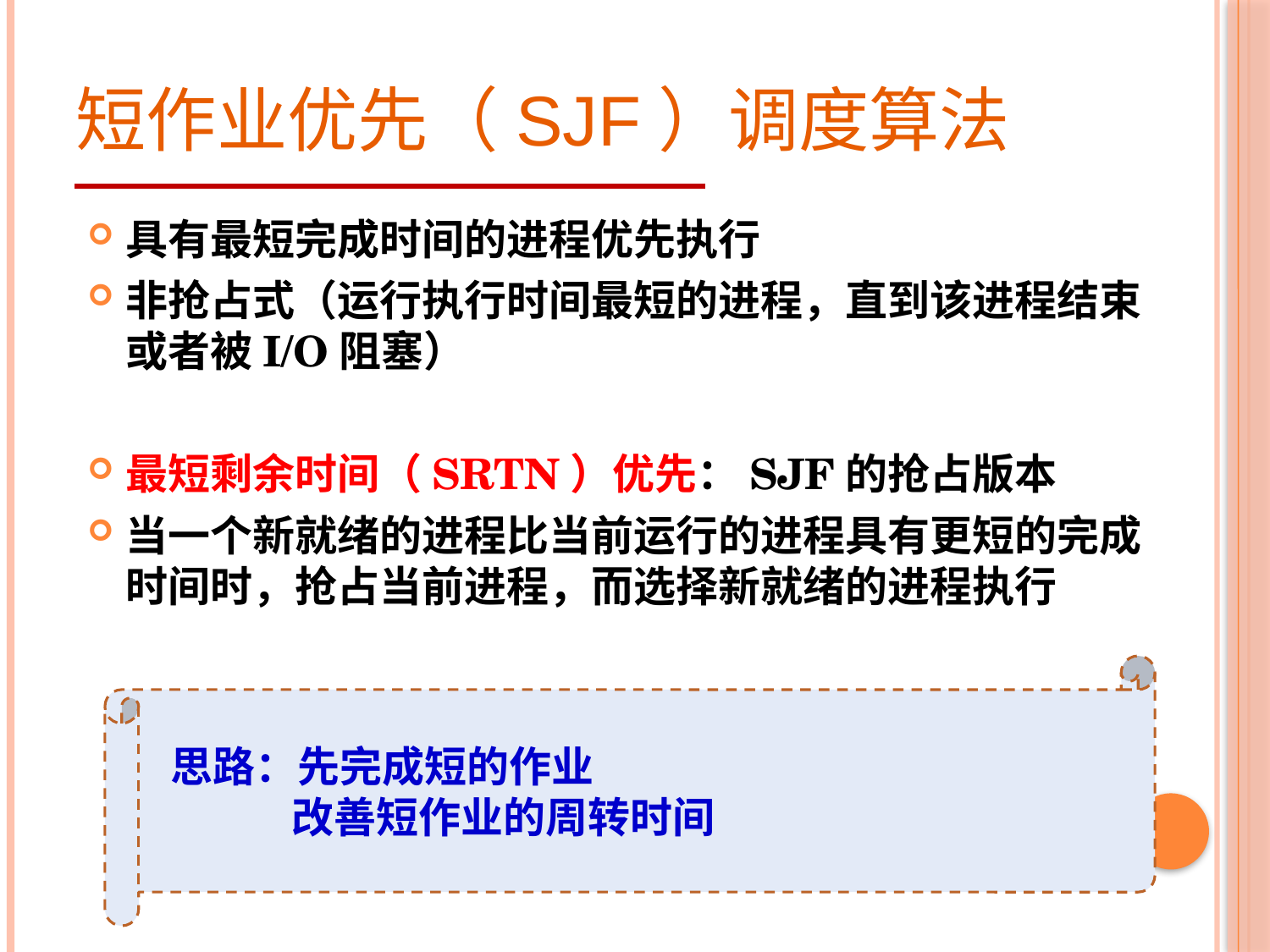

# 短作业优先（SJF）调度算法
具有最短完成时间的进程优先执行
非抢占式（运行执行时间最短的进程，直到该进程结束或者被I/O阻塞）

最短剩余时间（SRTN）优先：SJF的抢占版本
当一个新就绪的进程比当前运行的进程具有更短的完成时间时，抢占当前进程，而选择新就绪的进程执行

 思路：先完成短的作业
       改善短作业的周转时间